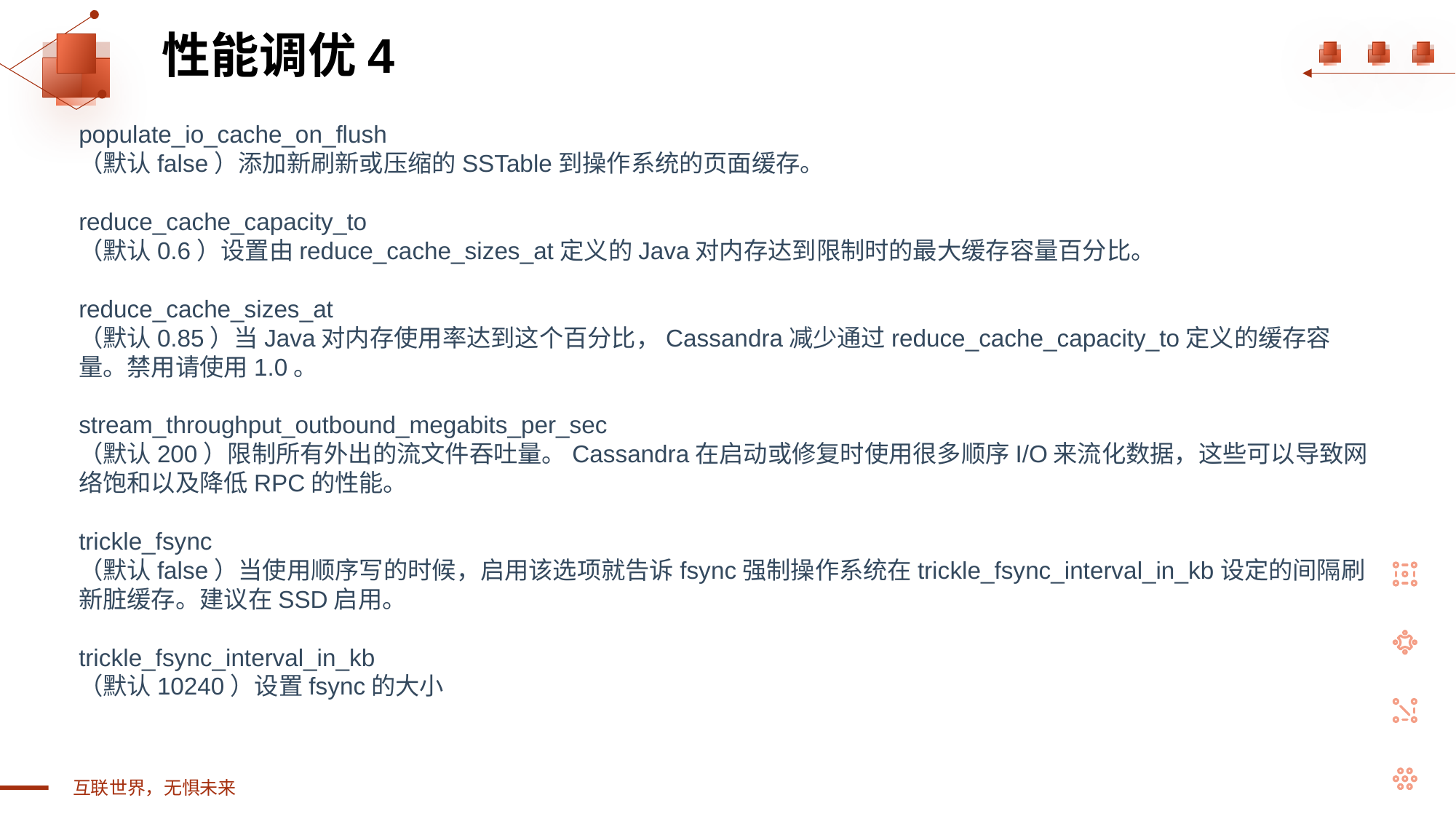

性能调优4
populate_io_cache_on_flush
（默认false）添加新刷新或压缩的SSTable到操作系统的页面缓存。

reduce_cache_capacity_to
（默认0.6）设置由reduce_cache_sizes_at定义的Java对内存达到限制时的最大缓存容量百分比。

reduce_cache_sizes_at
（默认0.85）当Java对内存使用率达到这个百分比，Cassandra减少通过reduce_cache_capacity_to定义的缓存容量。禁用请使用1.0。

stream_throughput_outbound_megabits_per_sec
（默认200）限制所有外出的流文件吞吐量。Cassandra在启动或修复时使用很多顺序I/O来流化数据，这些可以导致网络饱和以及降低RPC的性能。

trickle_fsync
（默认false）当使用顺序写的时候，启用该选项就告诉fsync强制操作系统在trickle_fsync_interval_in_kb设定的间隔刷新脏缓存。建议在SSD启用。

trickle_fsync_interval_in_kb
（默认10240）设置fsync的大小